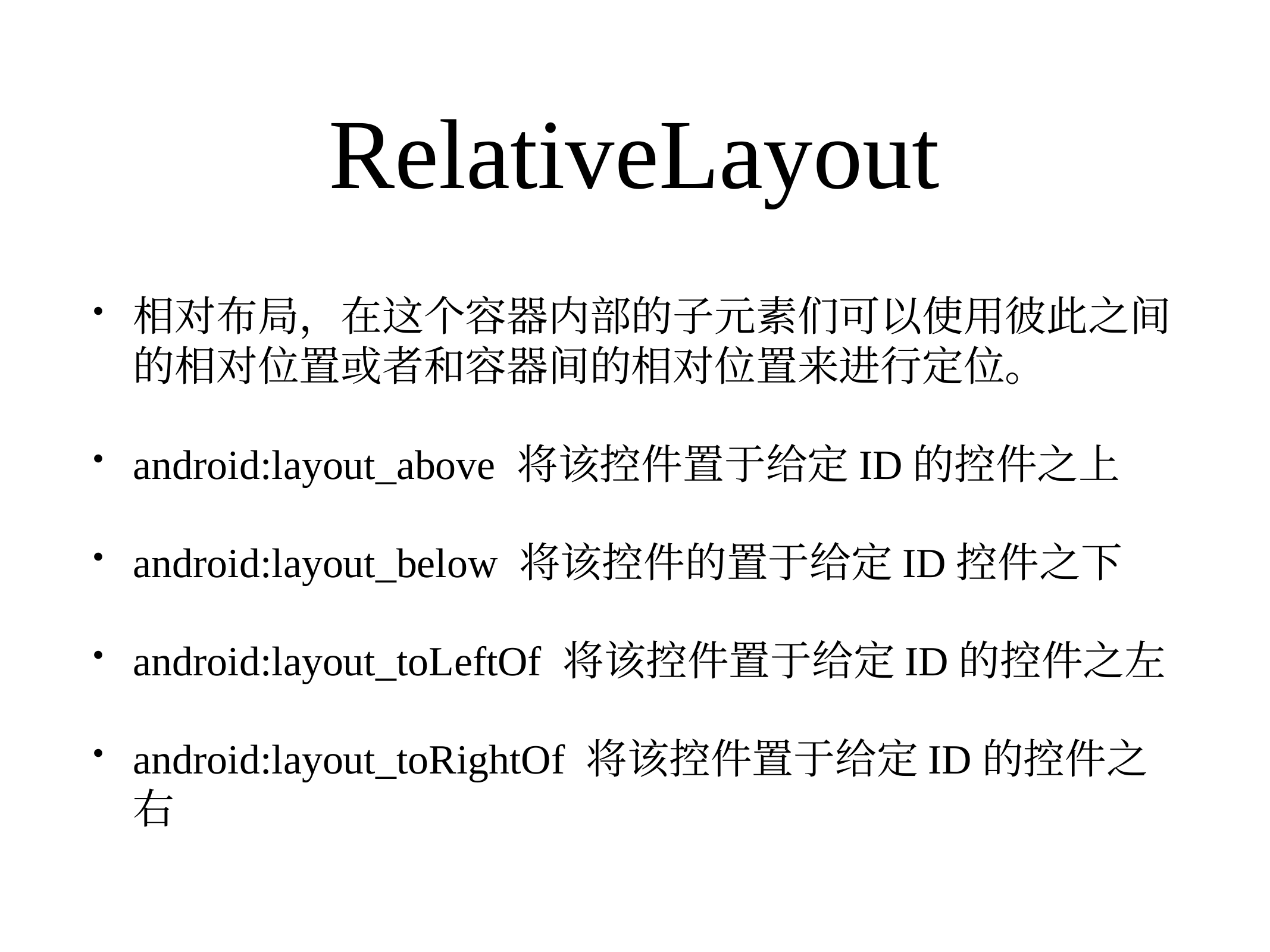

# RelativeLayout
相对布局，在这个容器内部的子元素们可以使用彼此之间的相对位置或者和容器间的相对位置来进行定位。
android:layout_above 将该控件置于给定ID的控件之上
android:layout_below 将该控件的置于给定ID控件之下
android:layout_toLeftOf 将该控件置于给定ID的控件之左
android:layout_toRightOf 将该控件置于给定ID的控件之右